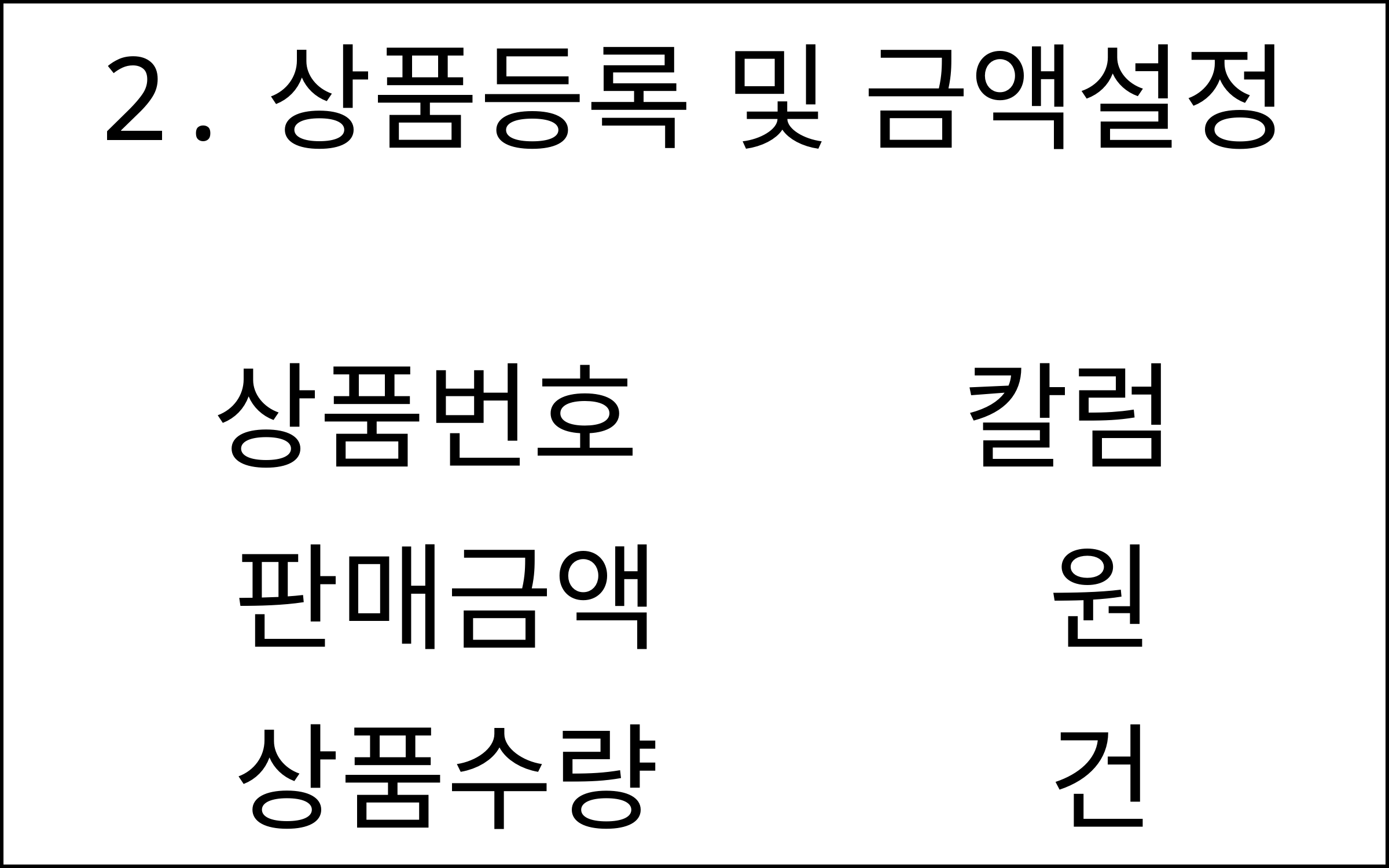

2.상품등록 및 금액설정

상품번호          칼럼
판매금액            원
상품수량            건